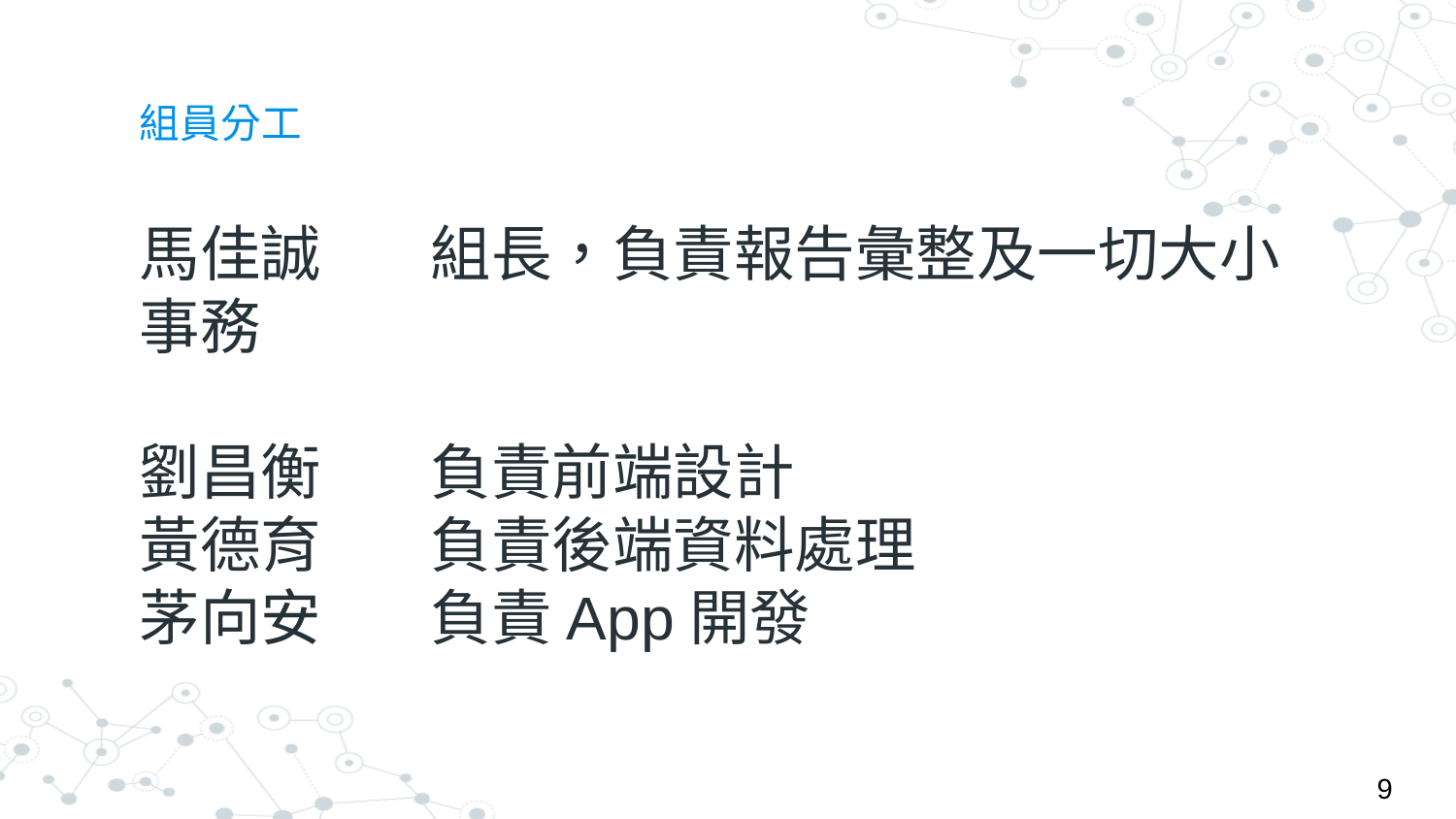

# 組員分工
馬佳誠	組長，負責報告彙整及一切大小事務
劉昌衡	負責前端設計
黃德育	負責後端資料處理
茅向安	負責App開發
9